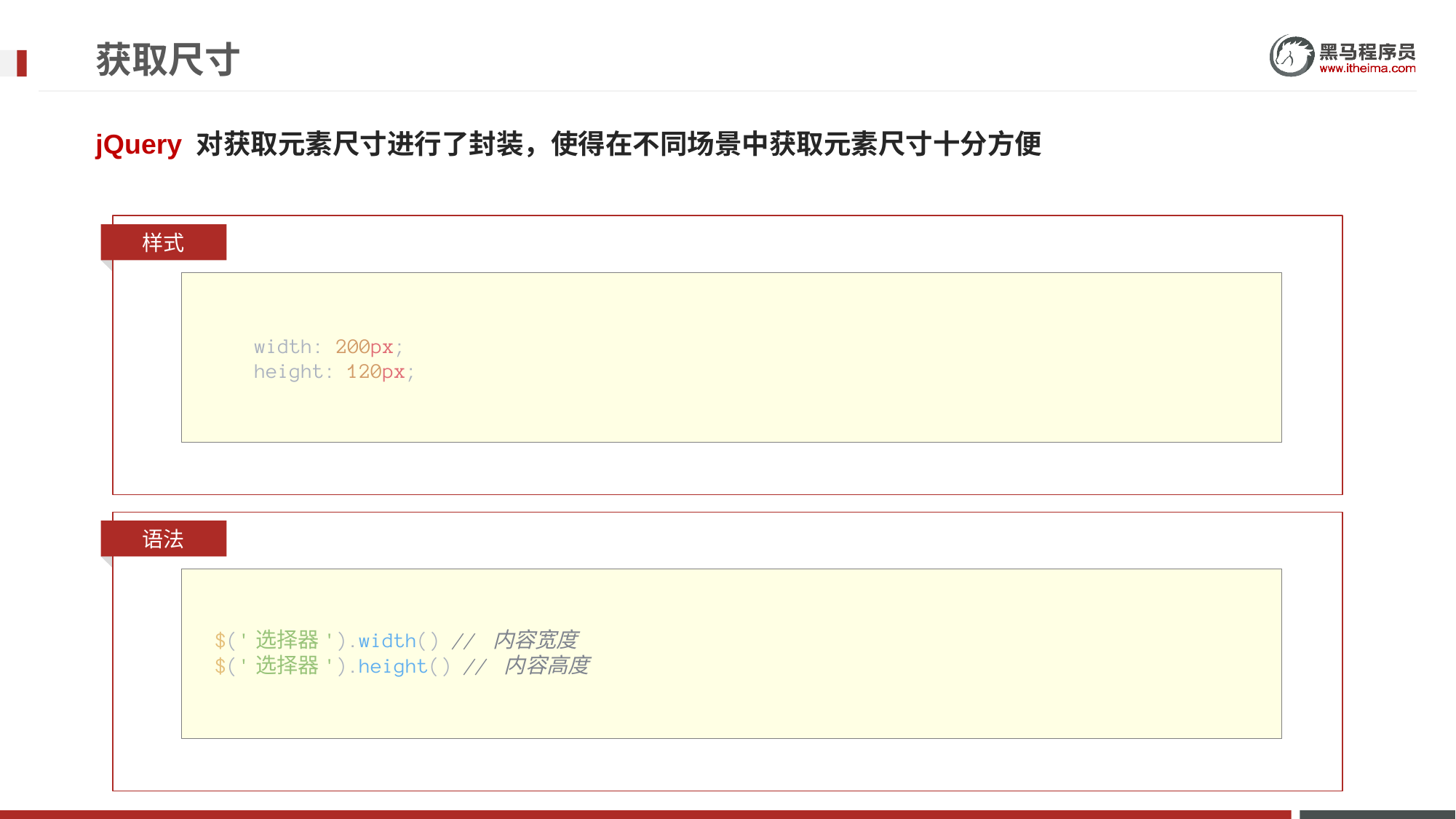

# 获取尺寸
jQuery 对获取元素尺寸进行了封装，使得在不同场景中获取元素尺寸十分方便

样式

        width: 200px;
        height: 120px;

语法

      $('选择器').width() // 内容宽度
      $('选择器').height() // 内容高度